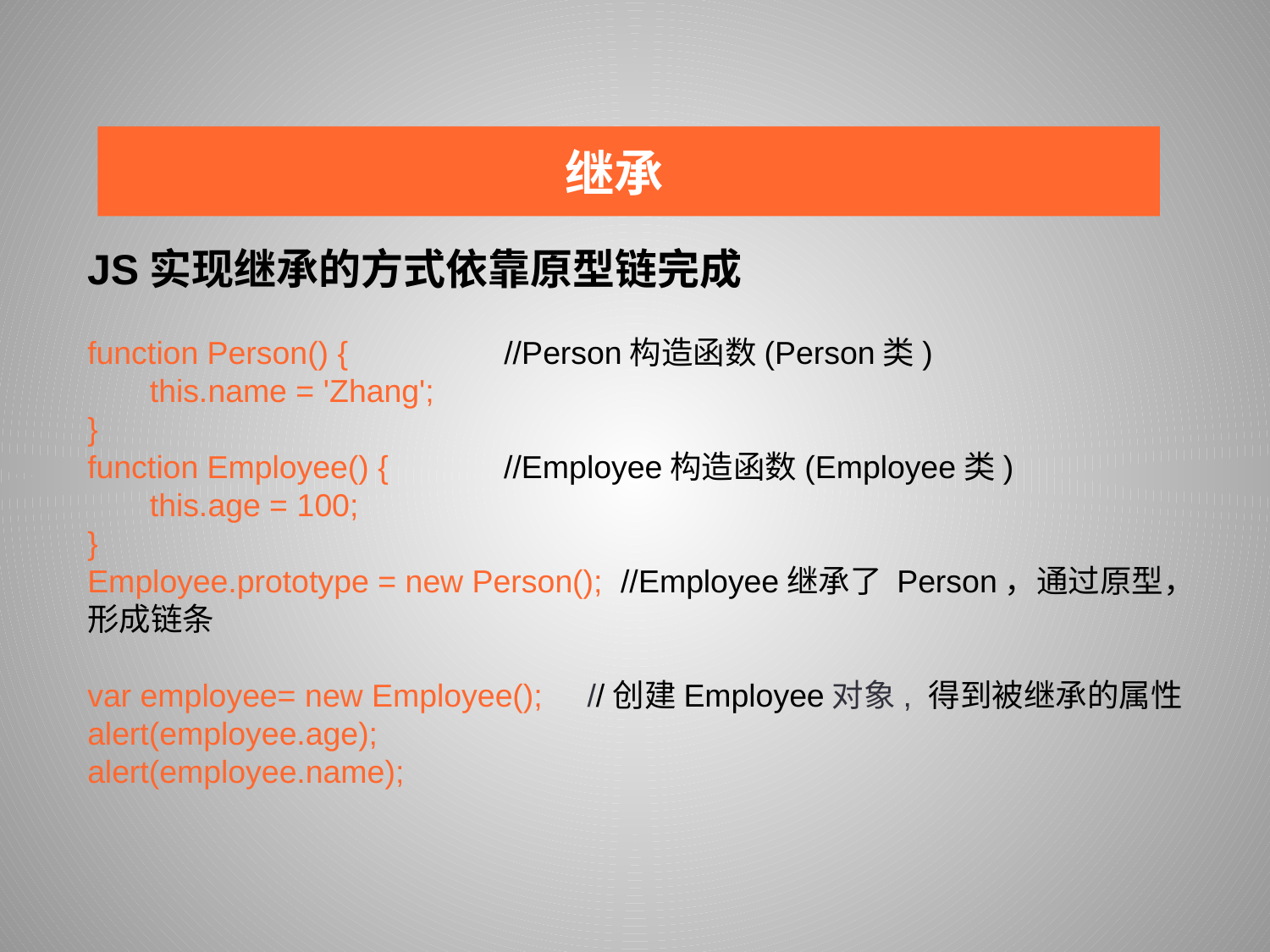

继承
JS实现继承的方式依靠原型链完成
function Person() {	    //Person构造函数(Person类)
       this.name = 'Zhang';
}
function Employee() {	    //Employee构造函数(Employee类)
       this.age = 100;
}
Employee.prototype = new Person();  //Employee继承了 Person，通过原型，形成链条

var employee= new Employee();     //创建Employee对象, 得到被继承的属性
alert(employee.age);
alert(employee.name);